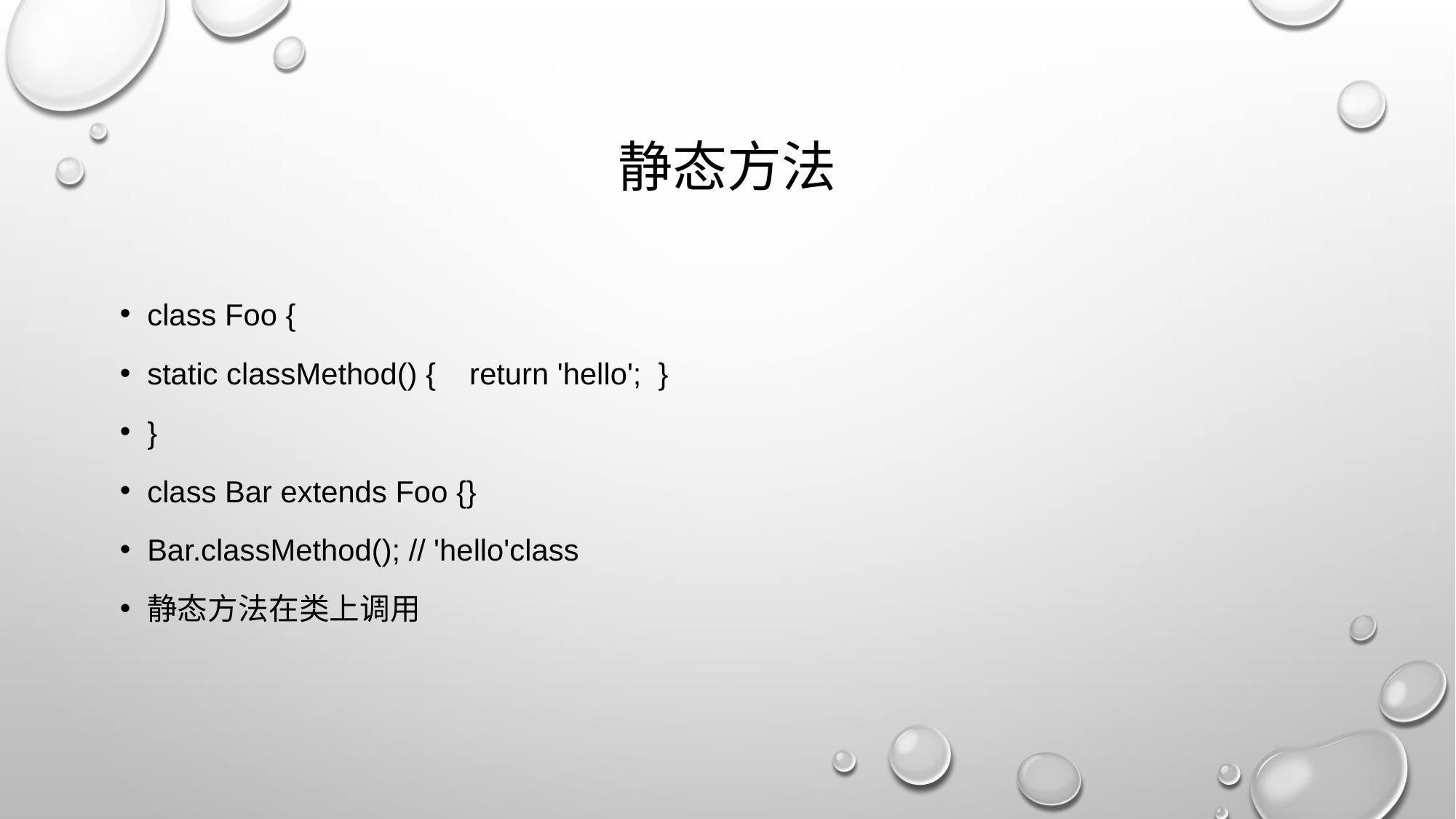

# 静态方法
class Foo {
static classMethod() {    return 'hello';  }
}
class Bar extends Foo {}
Bar.classMethod(); // 'hello'class
静态方法在类上调用